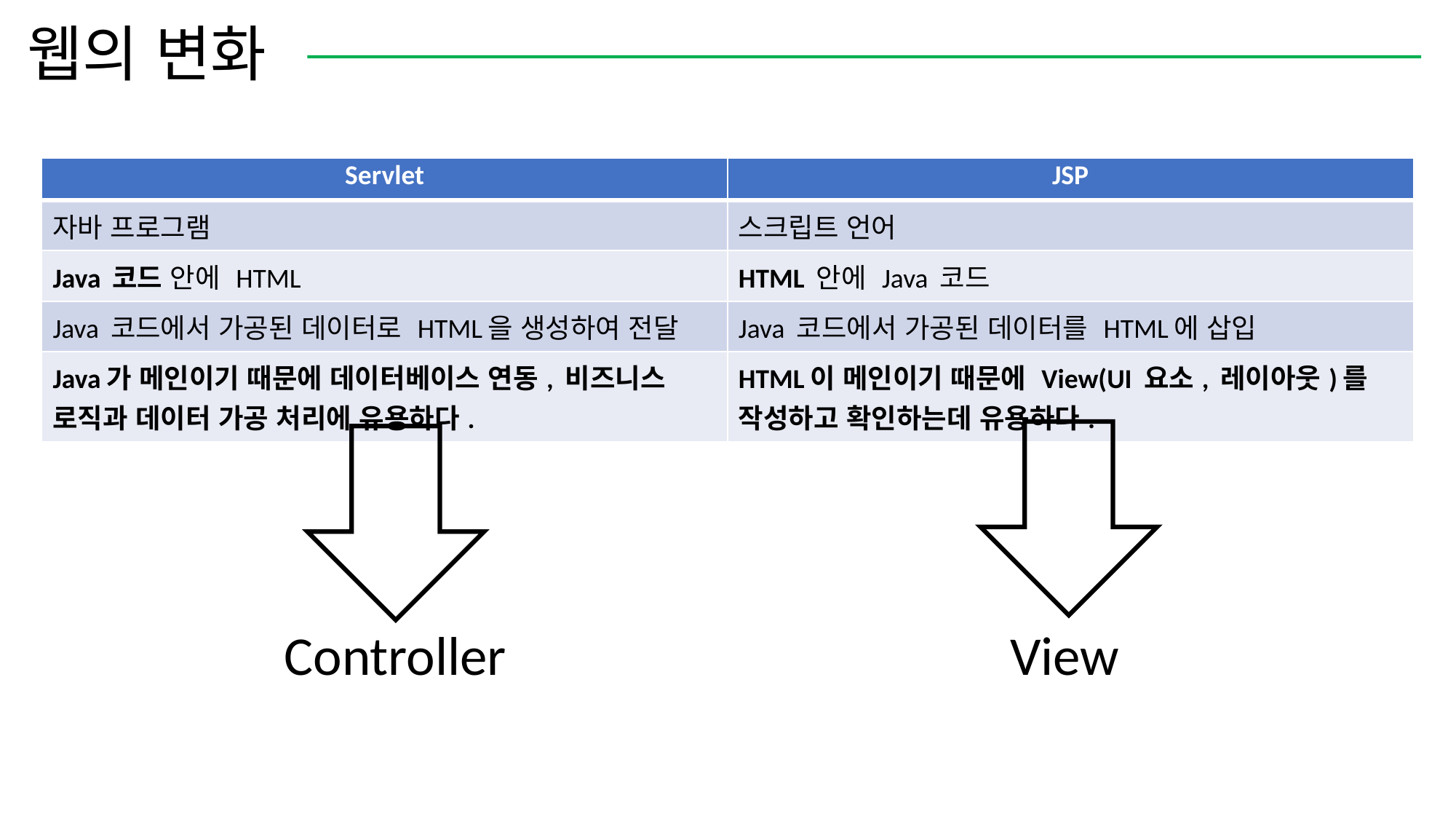

웹의 변화
| Servlet | JSP |
| --- | --- |
| 자바 프로그램 | 스크립트 언어 |
| Java 코드 안에 HTML | HTML 안에 Java 코드 |
| Java 코드에서 가공된 데이터로 HTML을 생성하여 전달 | Java 코드에서 가공된 데이터를 HTML에 삽입 |
| Java가 메인이기 때문에 데이터베이스 연동, 비즈니스 로직과 데이터 가공 처리에 유용하다. | HTML이 메인이기 때문에 View(UI 요소, 레이아웃)를 작성하고 확인하는데 유용하다. |

Controller
View